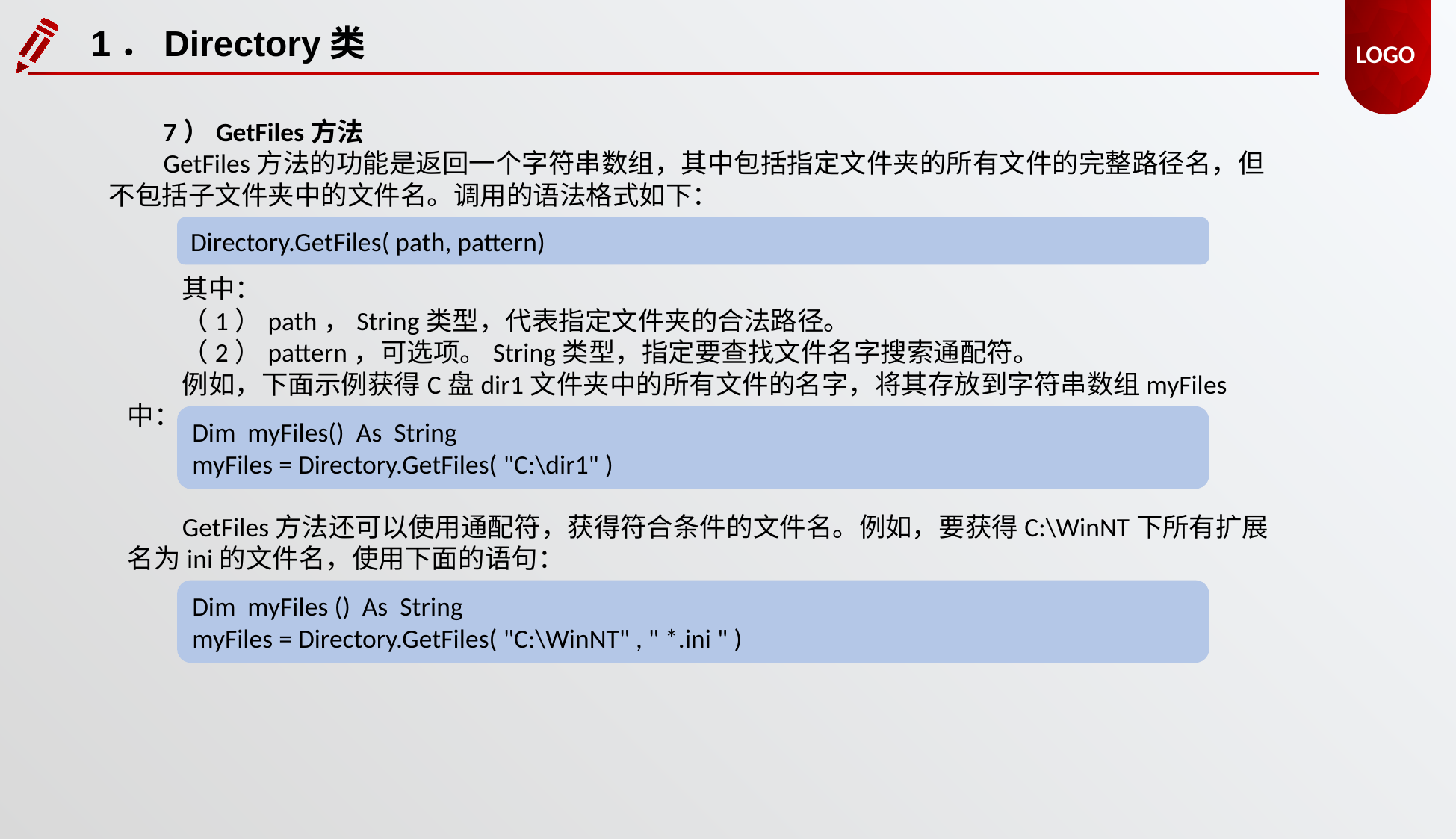

1．Directory类
7）GetFiles方法
GetFiles方法的功能是返回一个字符串数组，其中包括指定文件夹的所有文件的完整路径名，但不包括子文件夹中的文件名。调用的语法格式如下：
Directory.GetFiles( path, pattern)
其中：
（1）path，String类型，代表指定文件夹的合法路径。
（2）pattern，可选项。String类型，指定要查找文件名字搜索通配符。
例如，下面示例获得C盘dir1文件夹中的所有文件的名字，将其存放到字符串数组myFiles中：
Dim  myFiles()  As  String
myFiles = Directory.GetFiles( "C:\dir1" )
GetFiles方法还可以使用通配符，获得符合条件的文件名。例如，要获得C:\WinNT下所有扩展名为ini的文件名，使用下面的语句：
Dim  myFiles ()  As  String
myFiles = Directory.GetFiles( "C:\WinNT" , " *.ini " )